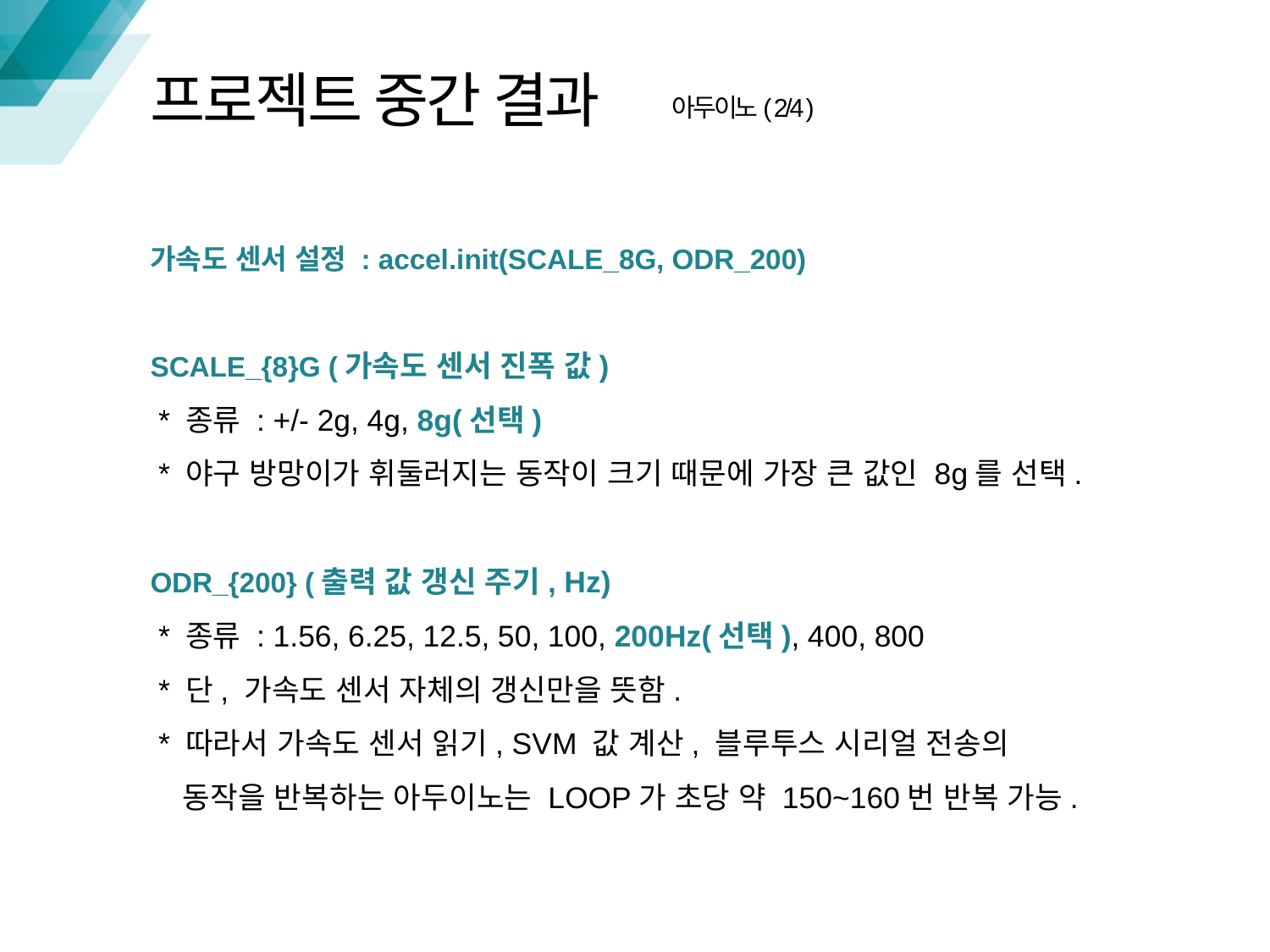

# 프로젝트 중간 결과
아두이노( 2/4 )
가속도 센서 설정 : accel.init(SCALE_8G, ODR_200)

SCALE_{8}G (가속도 센서 진폭 값)
 * 종류 : +/- 2g, 4g, 8g(선택)
 * 야구 방망이가 휘둘러지는 동작이 크기 때문에 가장 큰 값인 8g를 선택.

ODR_{200} (출력 값 갱신 주기, Hz)
 * 종류 : 1.56, 6.25, 12.5, 50, 100, 200Hz(선택), 400, 800
 * 단, 가속도 센서 자체의 갱신만을 뜻함.
 * 따라서 가속도 센서 읽기, SVM 값 계산, 블루투스 시리얼 전송의
   동작을 반복하는 아두이노는 LOOP가 초당 약 150~160번 반복 가능.